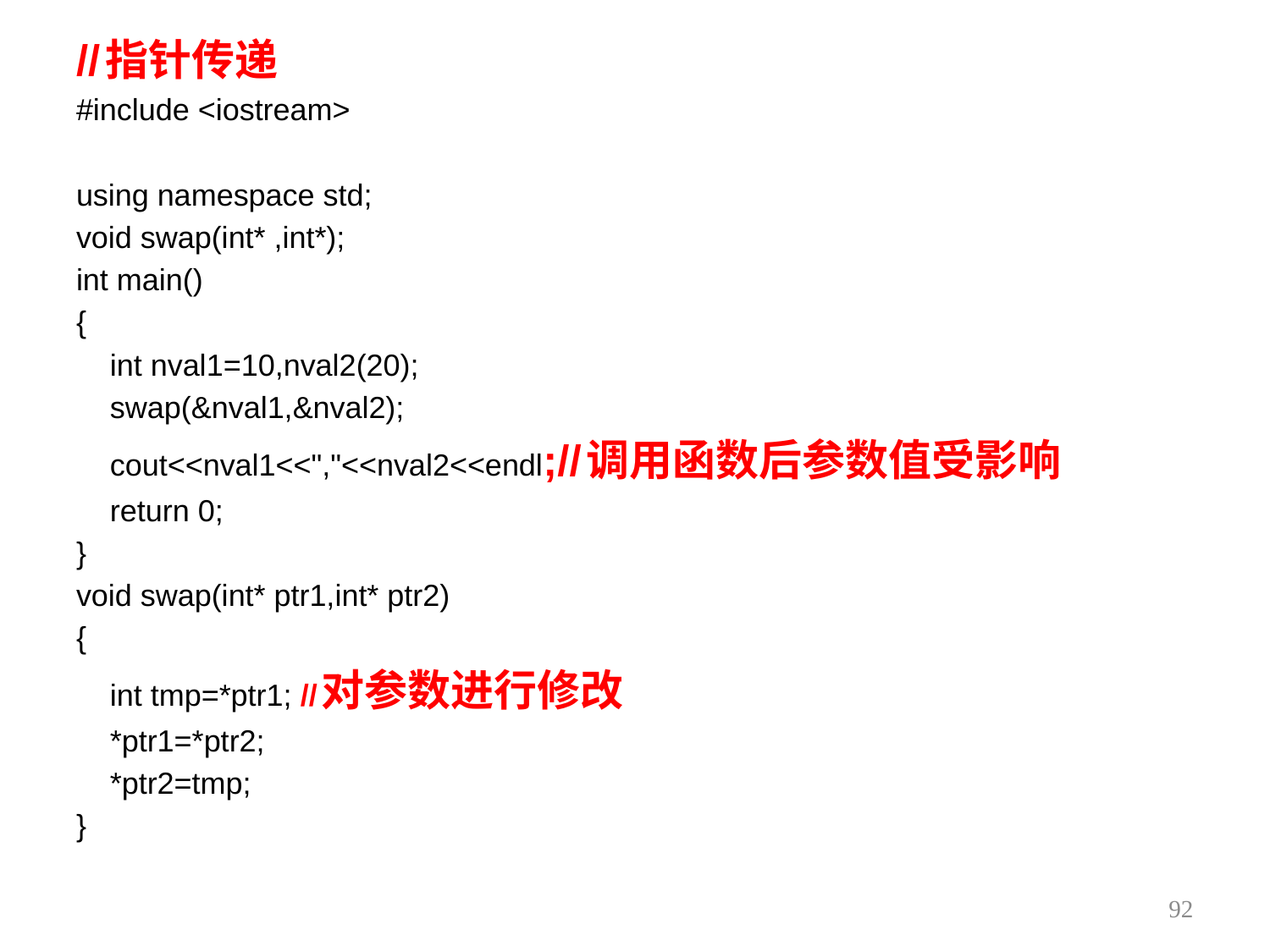

//指针传递
#include <iostream>

using namespace std;
void swap(int* ,int*);
int main()
{
    int nval1=10,nval2(20);
    swap(&nval1,&nval2);
    cout<<nval1<<","<<nval2<<endl;//调用函数后参数值受影响
    return 0;
}
void swap(int* ptr1,int* ptr2)
{
    int tmp=*ptr1; //对参数进行修改
    *ptr1=*ptr2;
    *ptr2=tmp;
}

92